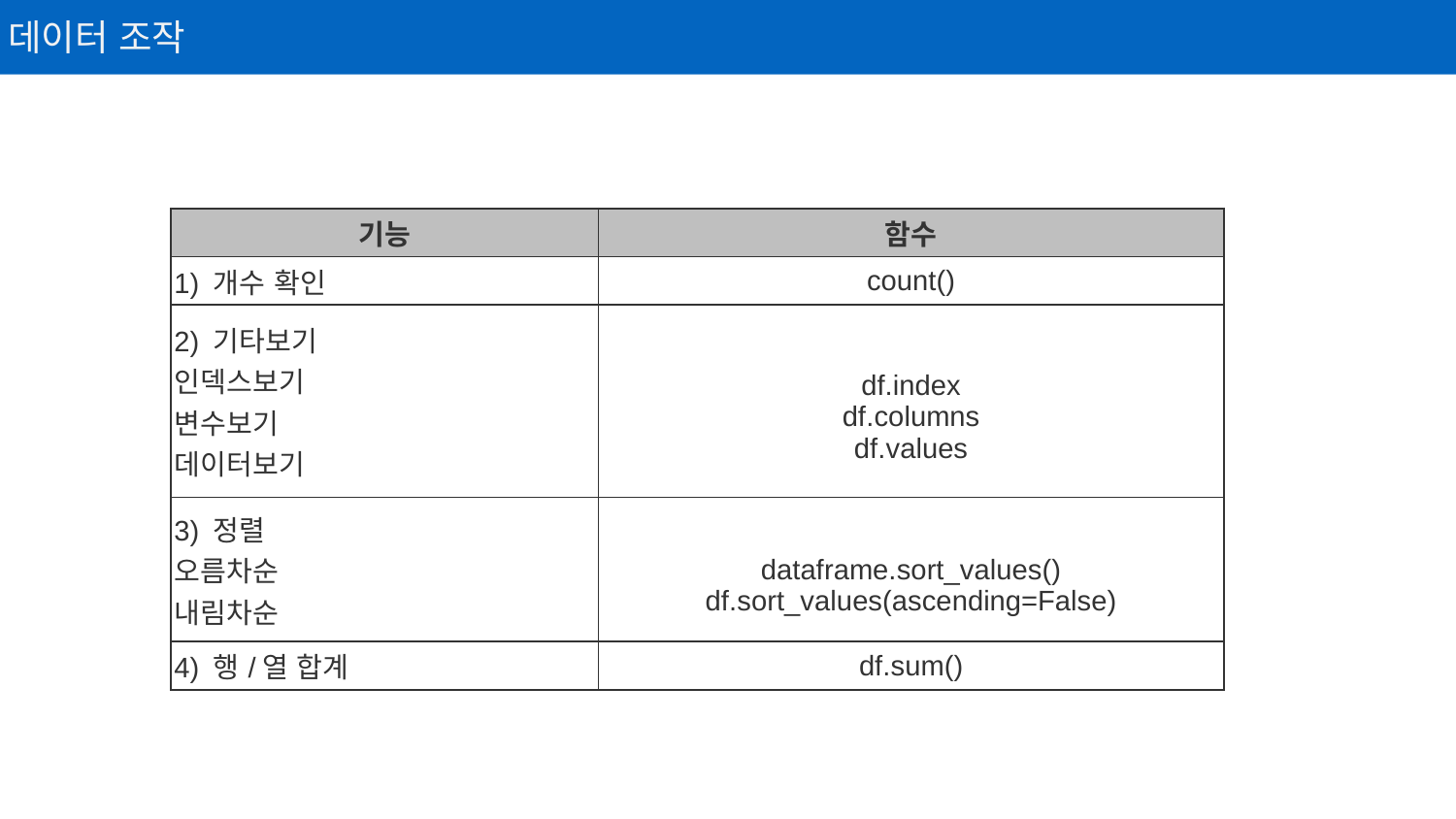

데이터 조작

| 기능 | 함수 |
| --- | --- |
| 1) 개수 확인 | count() |
| 2) 기타보기 인덱스보기 변수보기 데이터보기 | df.index df.columns df.values |
| 3) 정렬 오름차순 내림차순 | dataframe.sort\_values() df.sort\_values(ascending=False) |
| 4) 행/열 합계 | df.sum() |